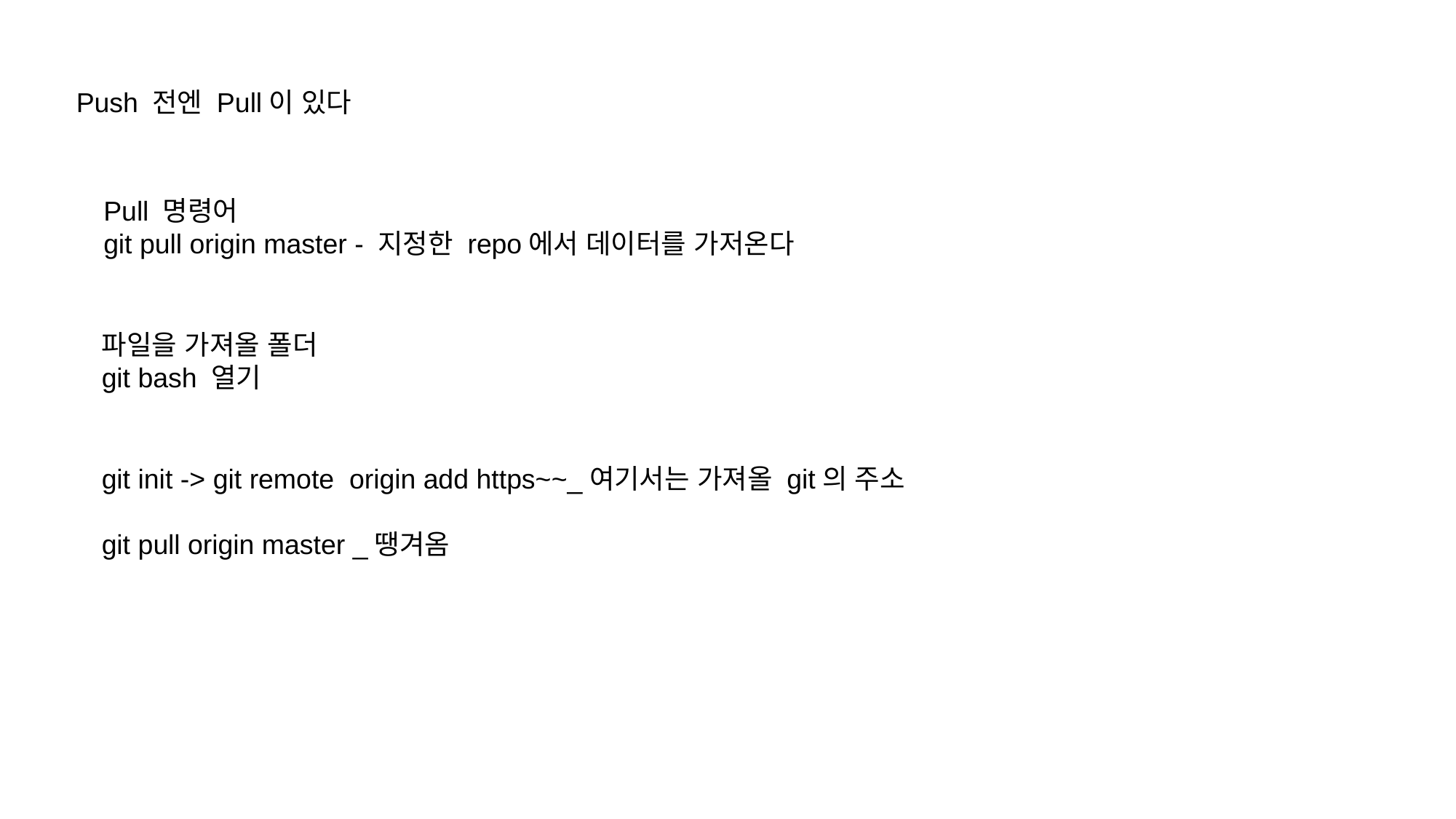

Push 전엔 Pull이 있다
Pull 명령어
git pull origin master - 지정한 repo에서 데이터를 가저온다
파일을 가져올 폴더 git bash 열기
git init -> git remote  origin add https~~_여기서는 가져올 git의 주소

git pull origin master _땡겨옴